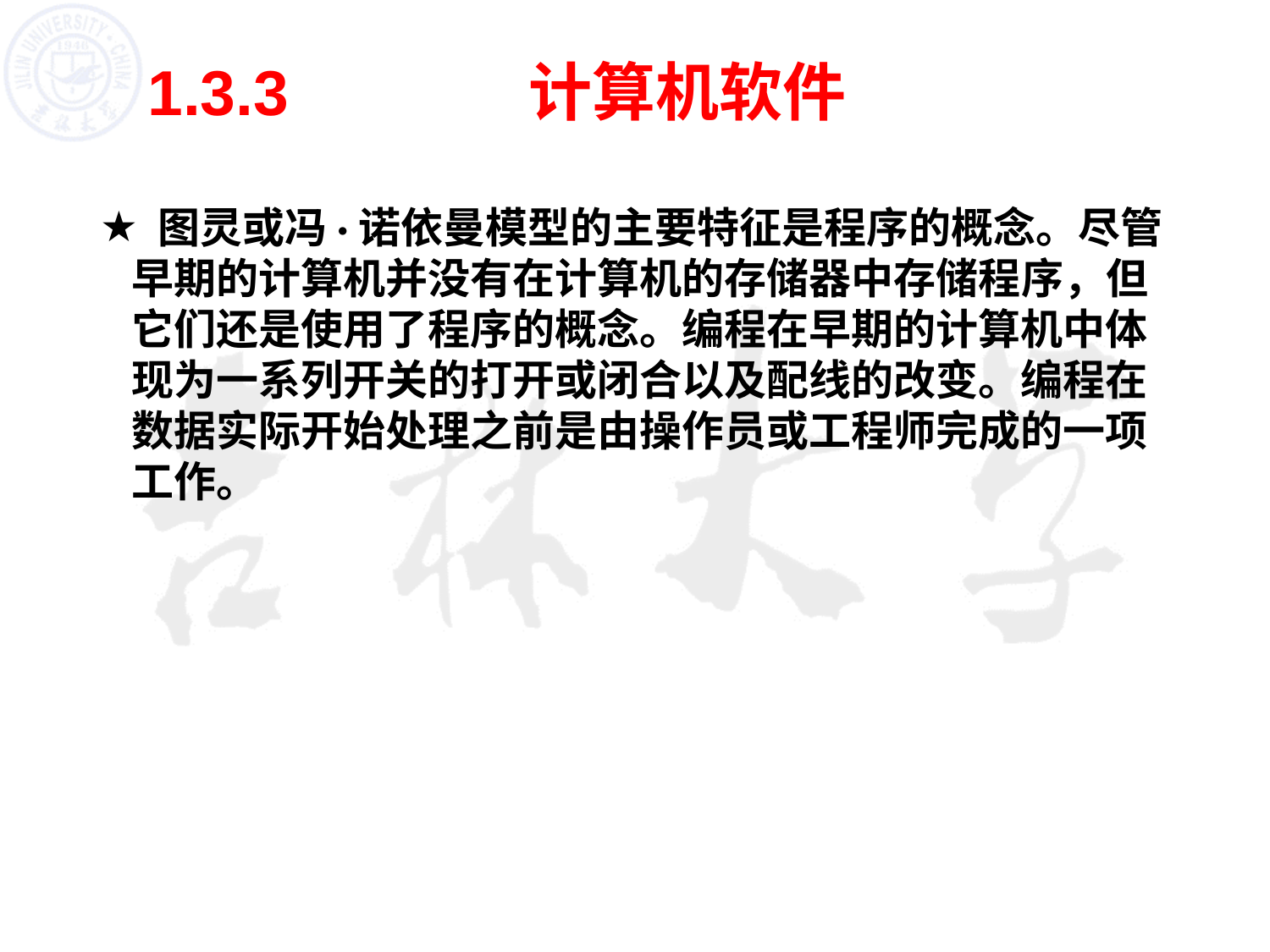

# 1.3.3		计算机软件
 图灵或冯·诺依曼模型的主要特征是程序的概念。尽管早期的计算机并没有在计算机的存储器中存储程序，但它们还是使用了程序的概念。编程在早期的计算机中体现为一系列开关的打开或闭合以及配线的改变。编程在数据实际开始处理之前是由操作员或工程师完成的一项工作。